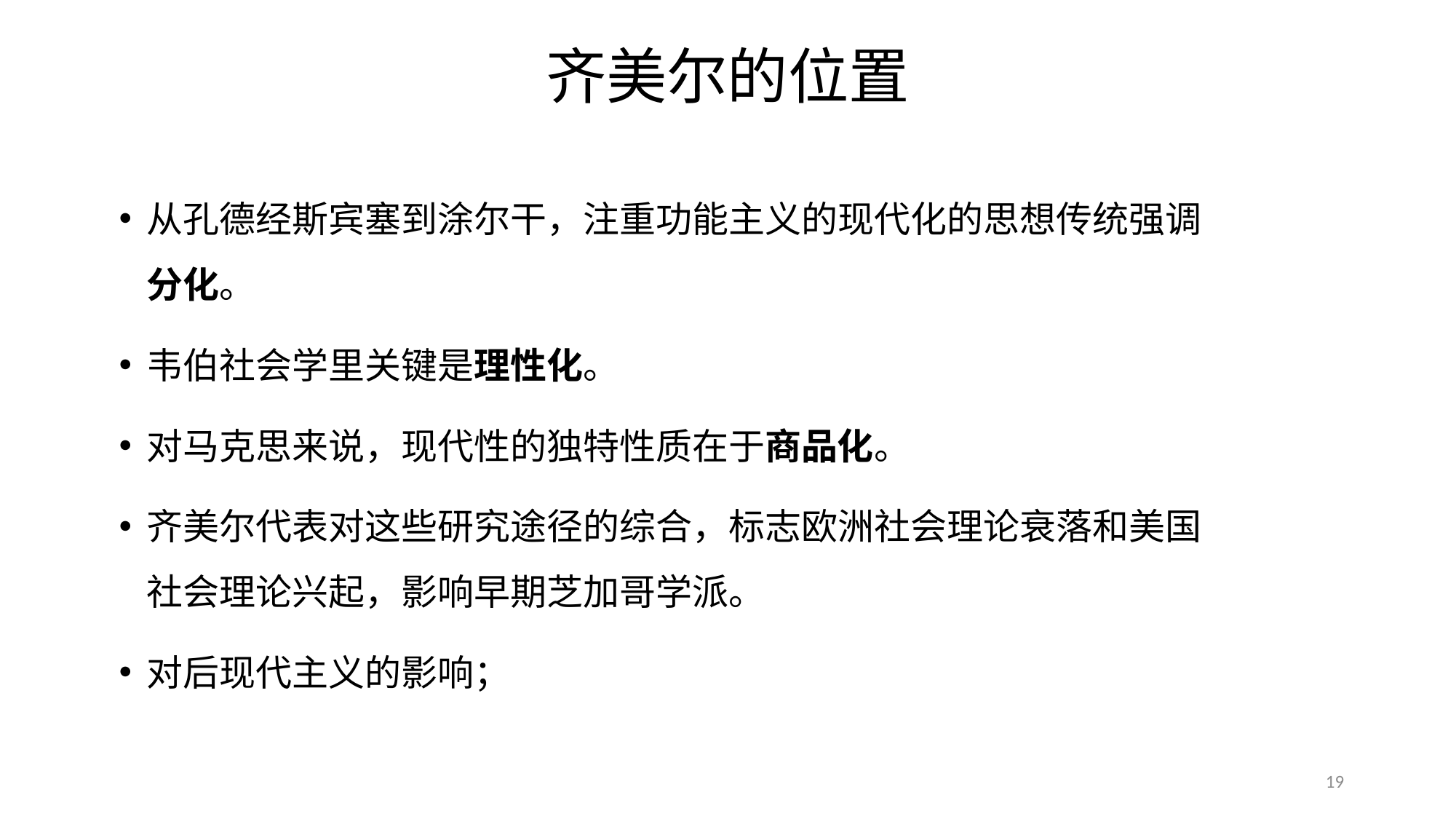

# 齐美尔的位置
从孔德经斯宾塞到涂尔干，注重功能主义的现代化的思想传统强调分化。
韦伯社会学里关键是理性化。
对马克思来说，现代性的独特性质在于商品化。
齐美尔代表对这些研究途径的综合，标志欧洲社会理论衰落和美国社会理论兴起，影响早期芝加哥学派。
对后现代主义的影响；

19